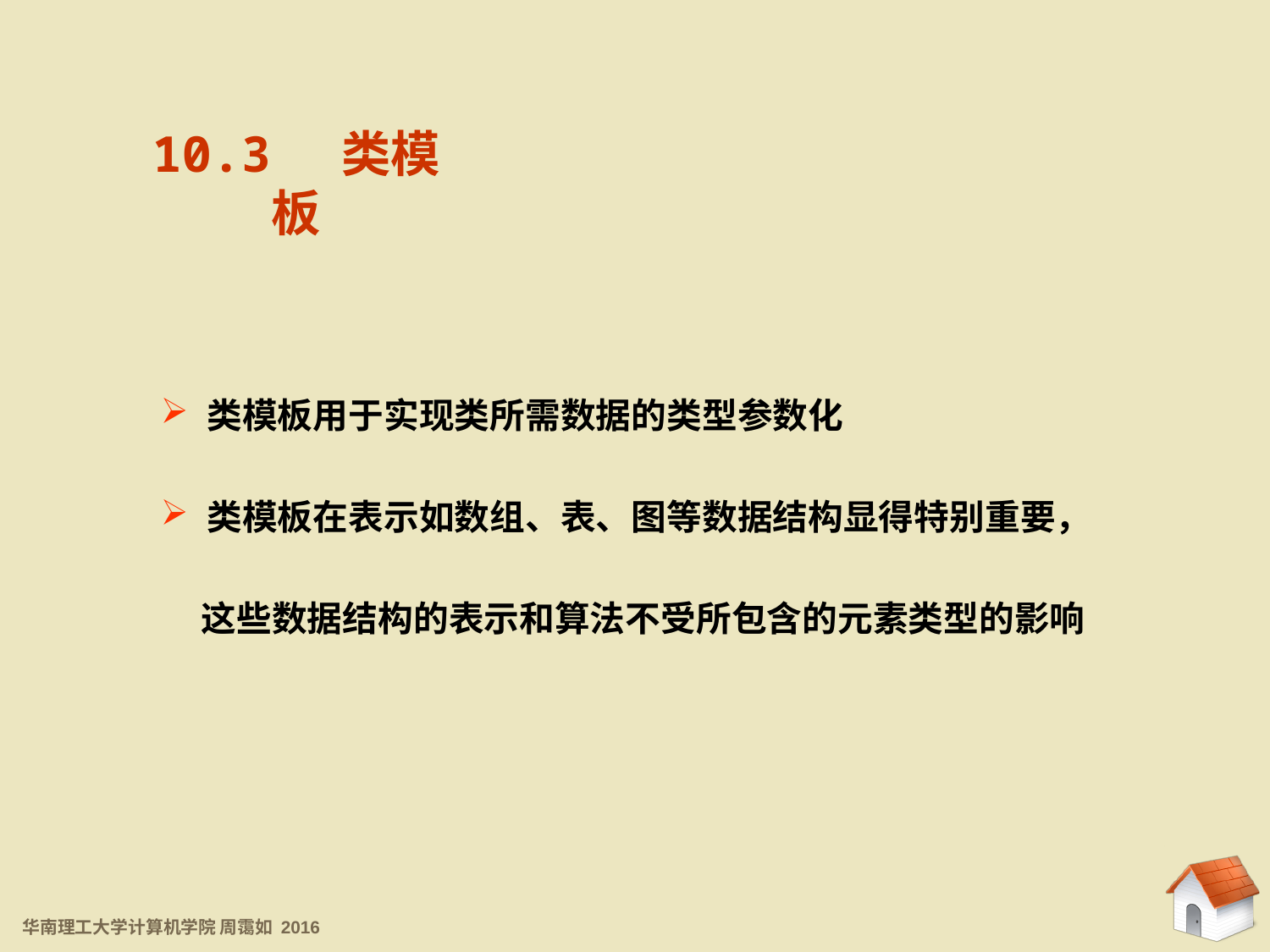

10.3  类模板
10.3  类模板
 类模板用于实现类所需数据的类型参数化
 类模板在表示如数组、表、图等数据结构显得特别重要，
    这些数据结构的表示和算法不受所包含的元素类型的影响